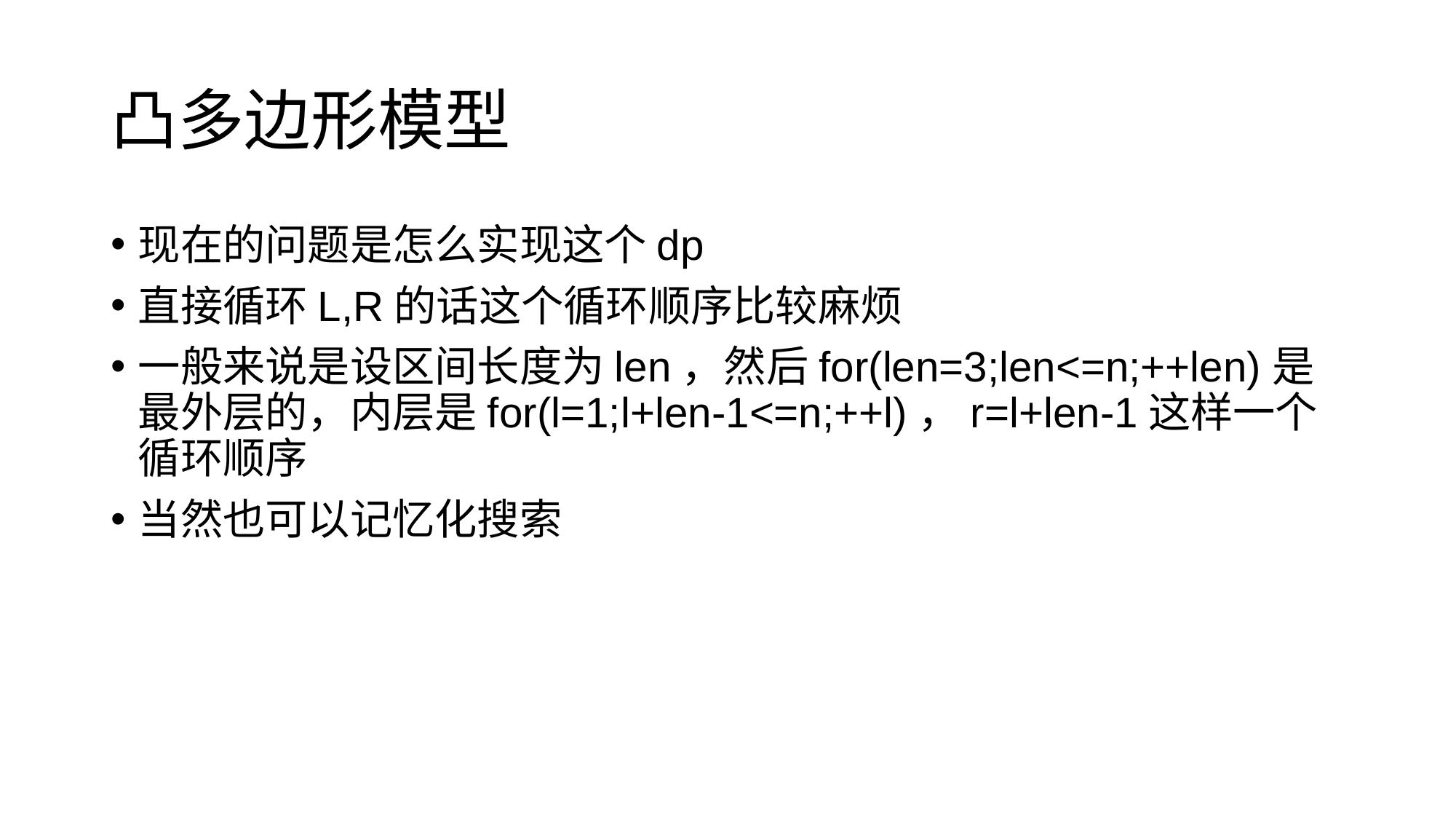

# 凸多边形模型
现在的问题是怎么实现这个dp
直接循环L,R的话这个循环顺序比较麻烦
一般来说是设区间长度为len，然后for(len=3;len<=n;++len)是最外层的，内层是for(l=1;l+len-1<=n;++l)，r=l+len-1这样一个循环顺序
当然也可以记忆化搜索